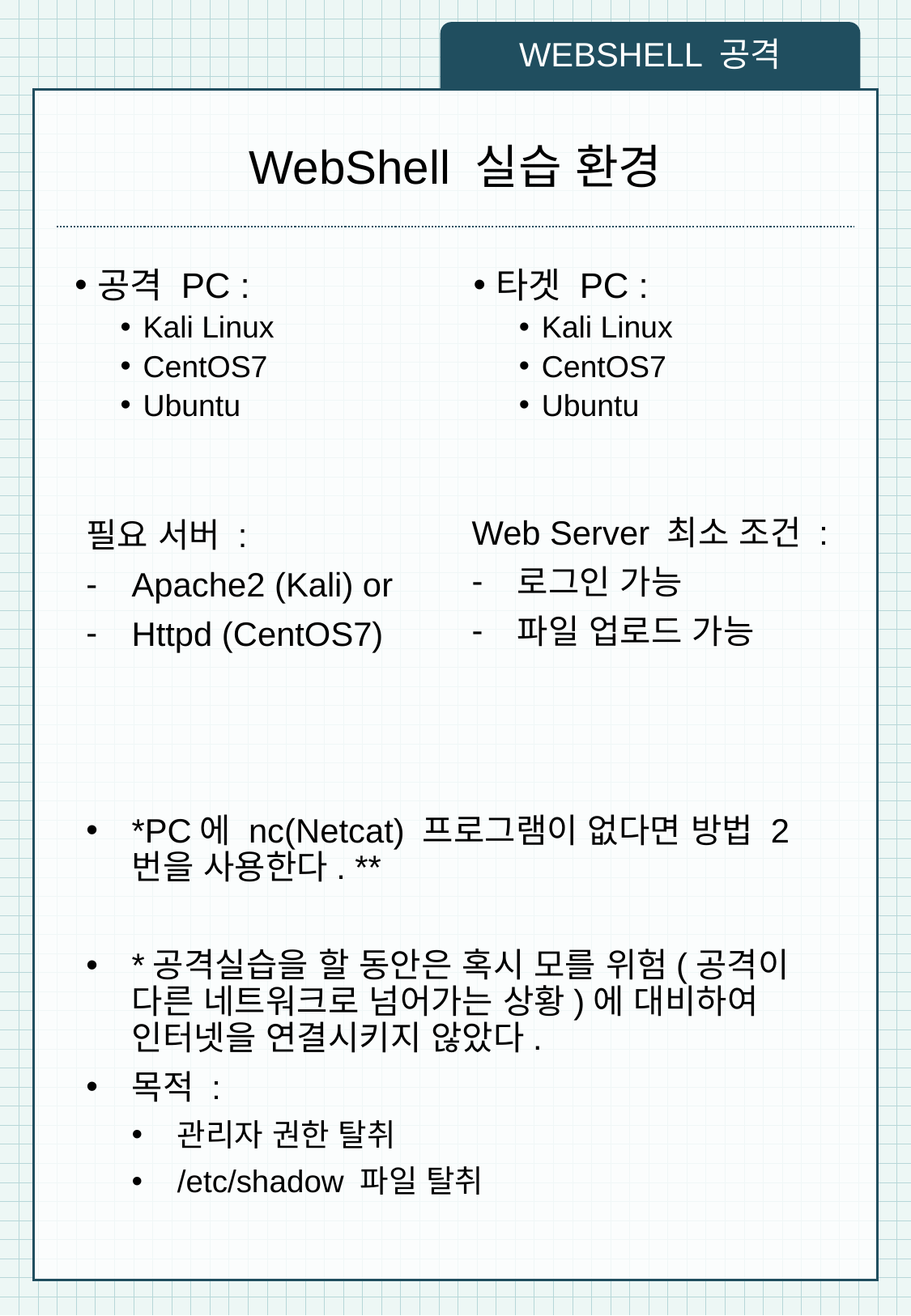

WEBSHELL 공격

# WebShell 실습 환경
공격 PC :
Kali Linux
CentOS7
Ubuntu
타겟 PC :
Kali Linux
CentOS7
Ubuntu
Web Server 최소 조건 :
로그인 가능
파일 업로드 가능
필요 서버 :
Apache2 (Kali) or
Httpd (CentOS7)

*PC에 nc(Netcat) 프로그램이 없다면 방법 2번을 사용한다. **

*공격실습을 할 동안은 혹시 모를 위험(공격이 다른 네트워크로 넘어가는 상황)에 대비하여 인터넷을 연결시키지 않았다.
목적 :
관리자 권한 탈취
/etc/shadow 파일 탈취